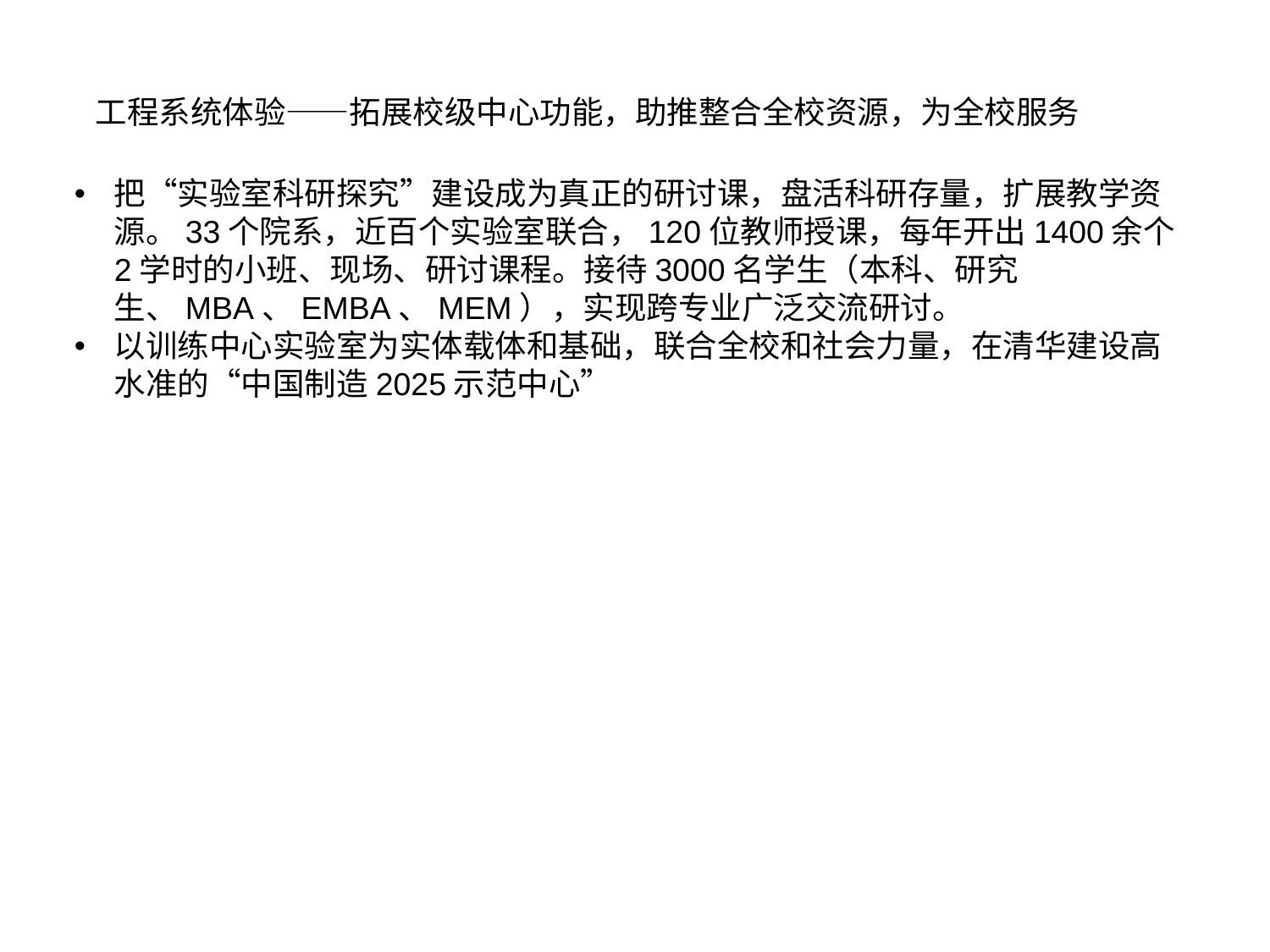

工程系统体验——拓展校级中心功能，助推整合全校资源，为全校服务
把“实验室科研探究”建设成为真正的研讨课，盘活科研存量，扩展教学资源。33个院系，近百个实验室联合，120位教师授课，每年开出1400余个2学时的小班、现场、研讨课程。接待3000名学生（本科、研究生、MBA、EMBA、MEM），实现跨专业广泛交流研讨。
以训练中心实验室为实体载体和基础，联合全校和社会力量，在清华建设高水准的“中国制造2025示范中心”